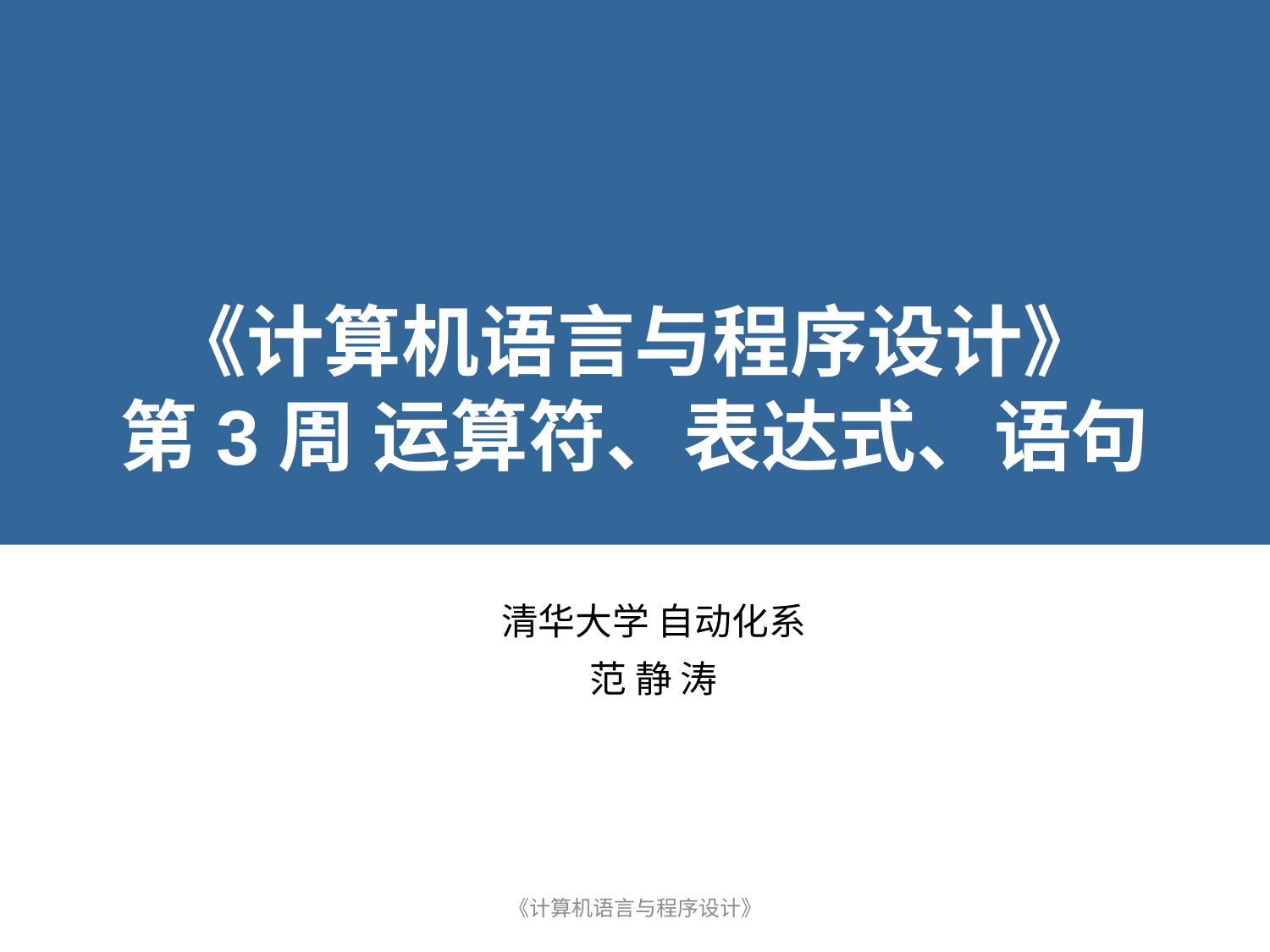

# 《计算机语言与程序设计》 第3周 运算符、表达式、语句
清华大学 自动化系
范 静 涛

《计算机语言与程序设计》
1